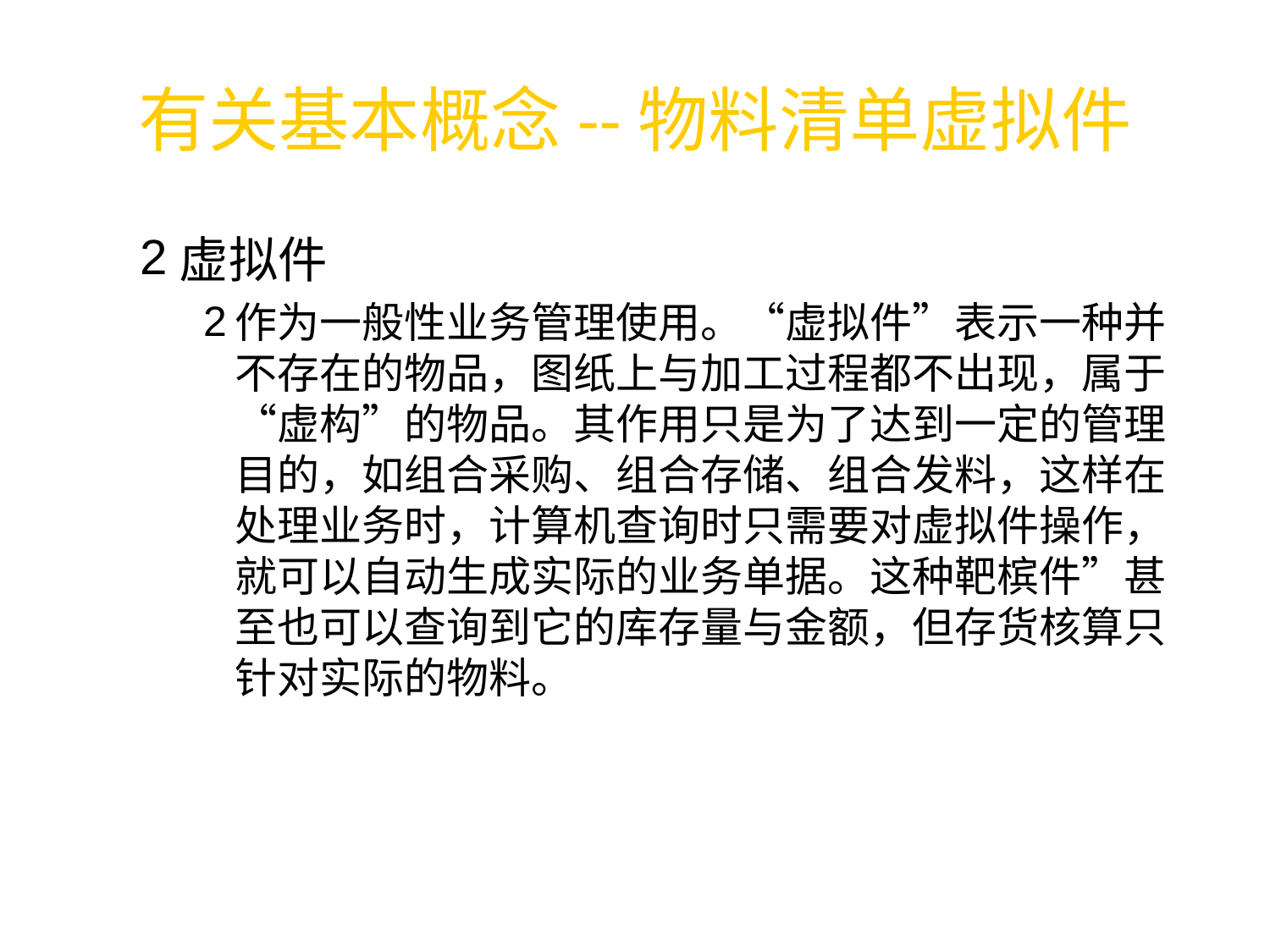

# 有关基本概念--物料清单虚拟件
虚拟件
作为一般性业务管理使用。“虚拟件”表示一种并不存在的物品，图纸上与加工过程都不出现，属于“虚构”的物品。其作用只是为了达到一定的管理目的，如组合采购、组合存储、组合发料，这样在处理业务时，计算机查询时只需要对虚拟件操作，就可以自动生成实际的业务单据。这种靶槟件”甚至也可以查询到它的库存量与金额，但存货核算只针对实际的物料。